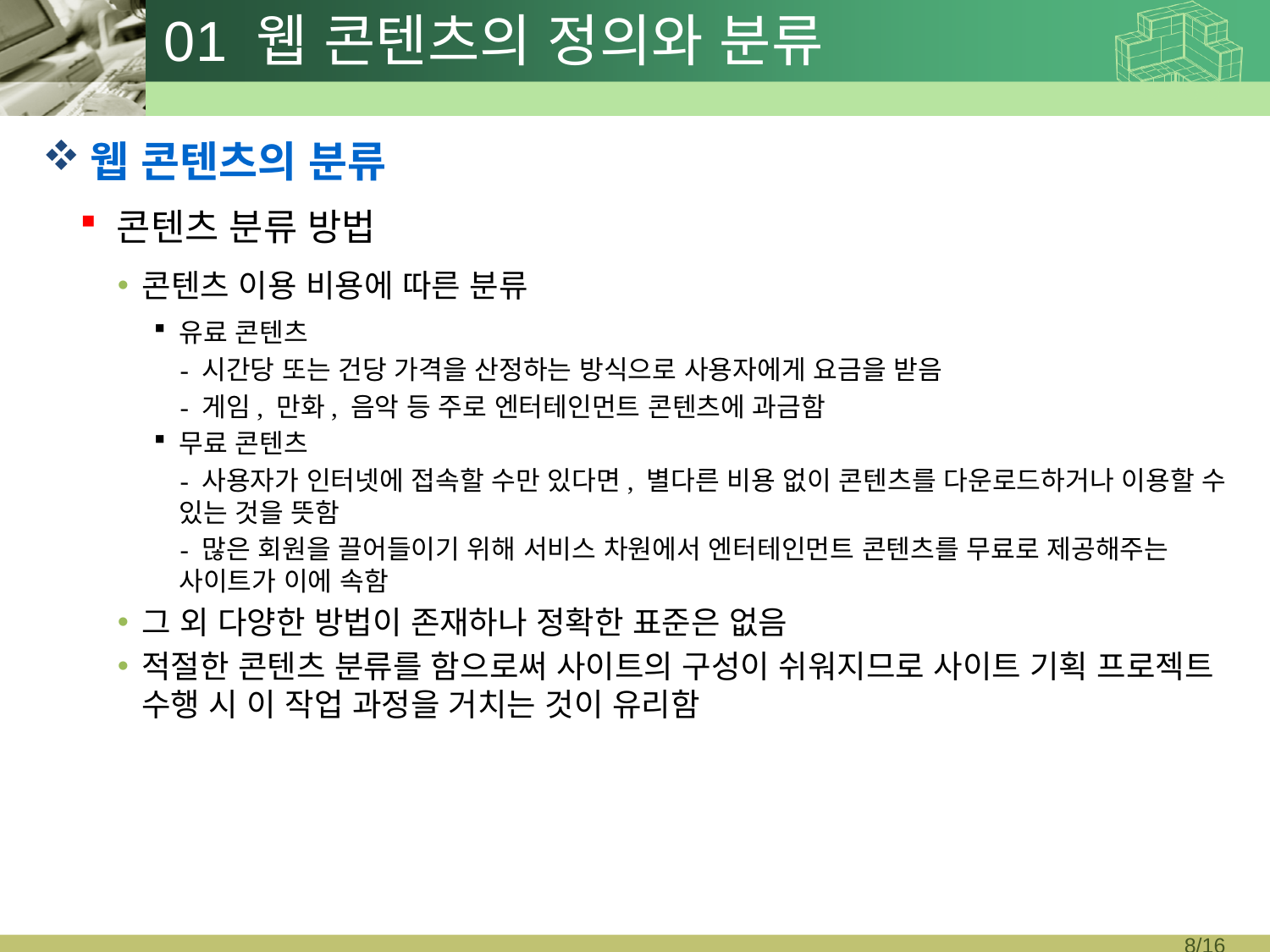

# 01 웹 콘텐츠의 정의와 분류
웹 콘텐츠의 분류
콘텐츠 분류 방법
콘텐츠 이용 비용에 따른 분류
유료 콘텐츠
    - 시간당 또는 건당 가격을 산정하는 방식으로 사용자에게 요금을 받음
    - 게임, 만화, 음악 등 주로 엔터테인먼트 콘텐츠에 과금함
무료 콘텐츠
    - 사용자가 인터넷에 접속할 수만 있다면, 별다른 비용 없이 콘텐츠를 다운로드하거나 이용할 수 있는 것을 뜻함
    - 많은 회원을 끌어들이기 위해 서비스 차원에서 엔터테인먼트 콘텐츠를 무료로 제공해주는 사이트가 이에 속함
그 외 다양한 방법이 존재하나 정확한 표준은 없음
적절한 콘텐츠 분류를 함으로써 사이트의 구성이 쉬워지므로 사이트 기획 프로젝트 수행 시 이 작업 과정을 거치는 것이 유리함